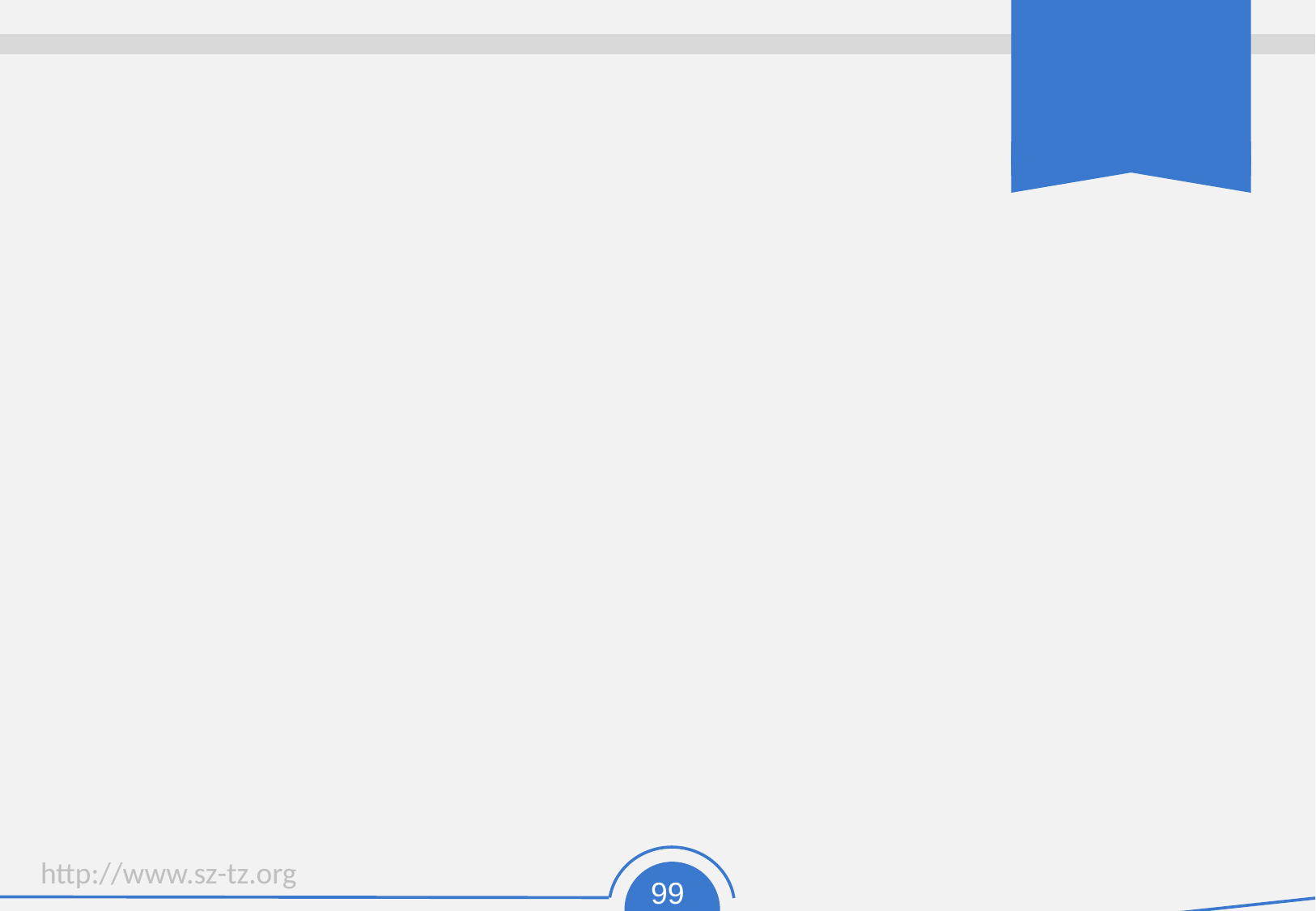

#
练习六:求  a+aa+aaa+.......+aaaaaaaaa=?
      其中a为1至9之中的一个数，项数也可以指定?

练习七：
    求 2/1+3/2+5/3+8/5+13/8.....前20项之和？